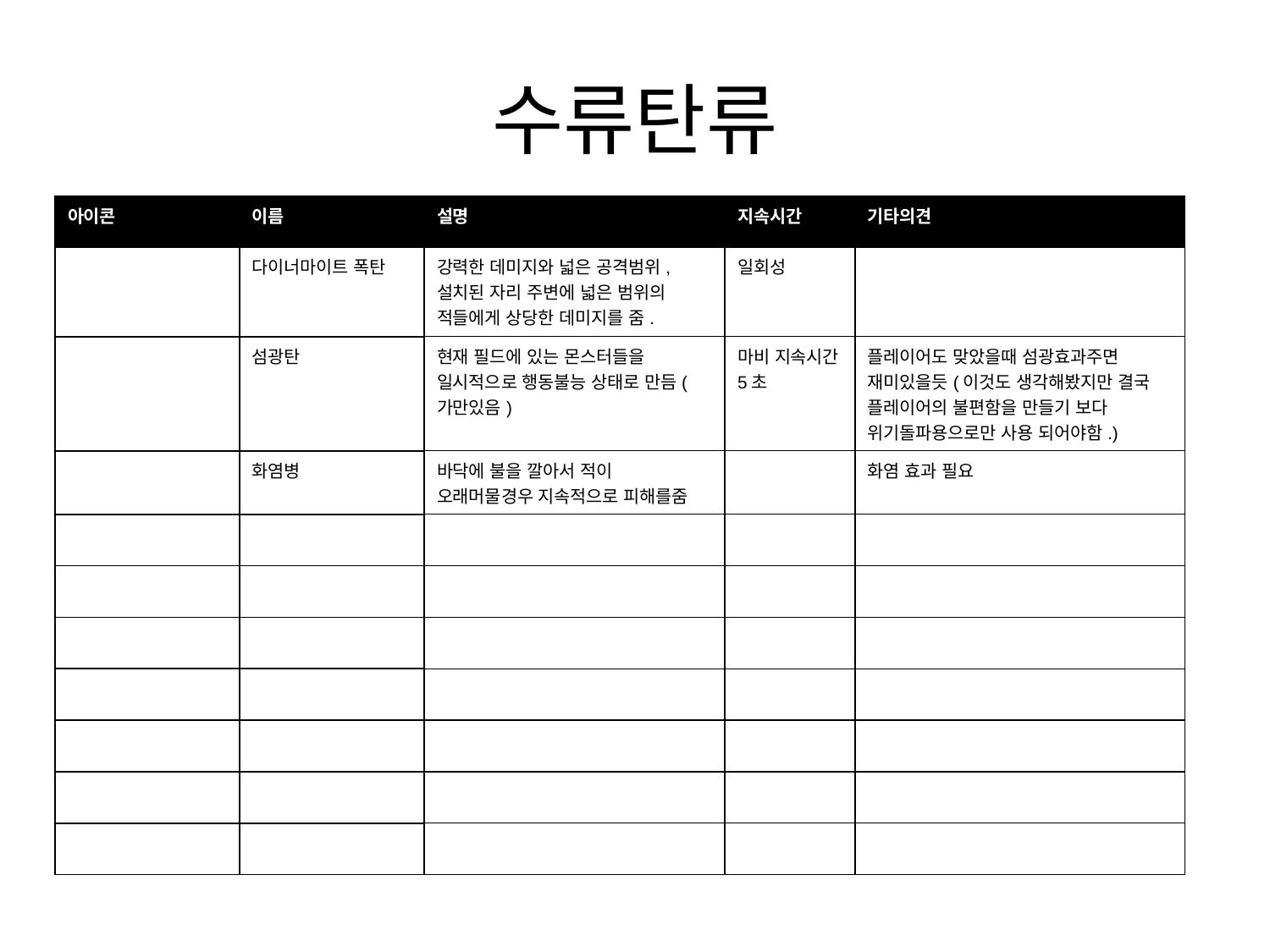

# 수류탄류
| 아이콘 | 이름 | 설명 | 지속시간 | 기타의견 |
| --- | --- | --- | --- | --- |
|  | 다이너마이트 폭탄 | 강력한 데미지와 넓은 공격범위, 설치된 자리 주변에 넓은 범위의 적들에게 상당한 데미지를 줌. | 일회성 |  |
|  | 섬광탄 | 현재 필드에 있는 몬스터들을 일시적으로 행동불능 상태로 만듬(가만있음) | 마비 지속시간 5초 | 플레이어도 맞았을때 섬광효과주면 재미있을듯(이것도 생각해봤지만 결국 플레이어의 불편함을 만들기 보다 위기돌파용으로만 사용 되어야함.) |
|  | 화염병 | 바닥에 불을 깔아서 적이 오래머물경우 지속적으로 피해를줌 |  | 화염 효과 필요 |
|  |  |  |  |  |
|  |  |  |  |  |
|  |  |  |  |  |
|  |  |  |  |  |
|  |  |  |  |  |
|  |  |  |  |  |
|  |  |  |  |  |